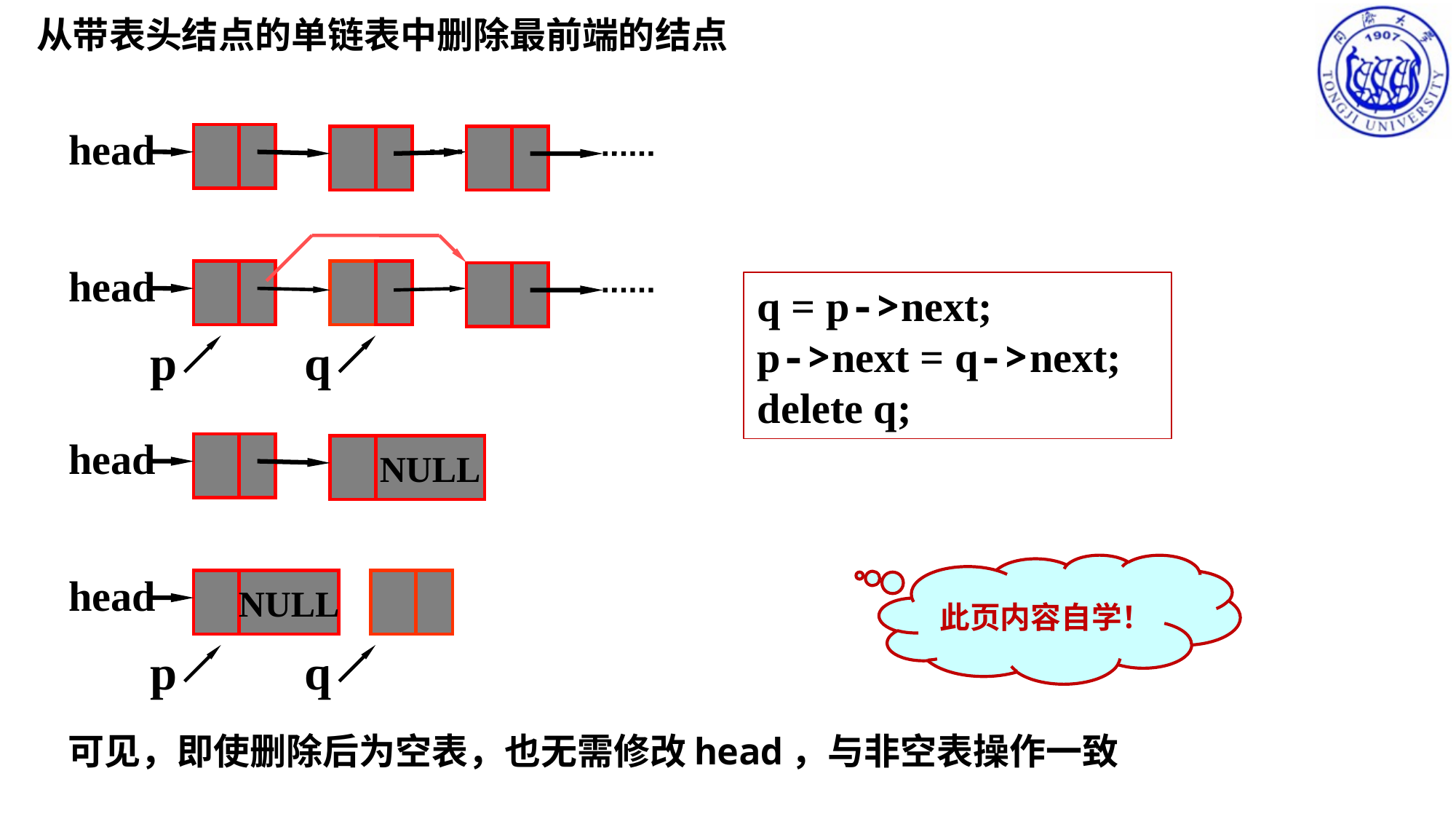

从带表头结点的单链表中删除最前端的结点
head

head

p
q

head

NULL

head

NULL

p
q

q = p->next;
p->next = q->next;
delete q;

此页内容自学！
可见，即使删除后为空表，也无需修改head，与非空表操作一致